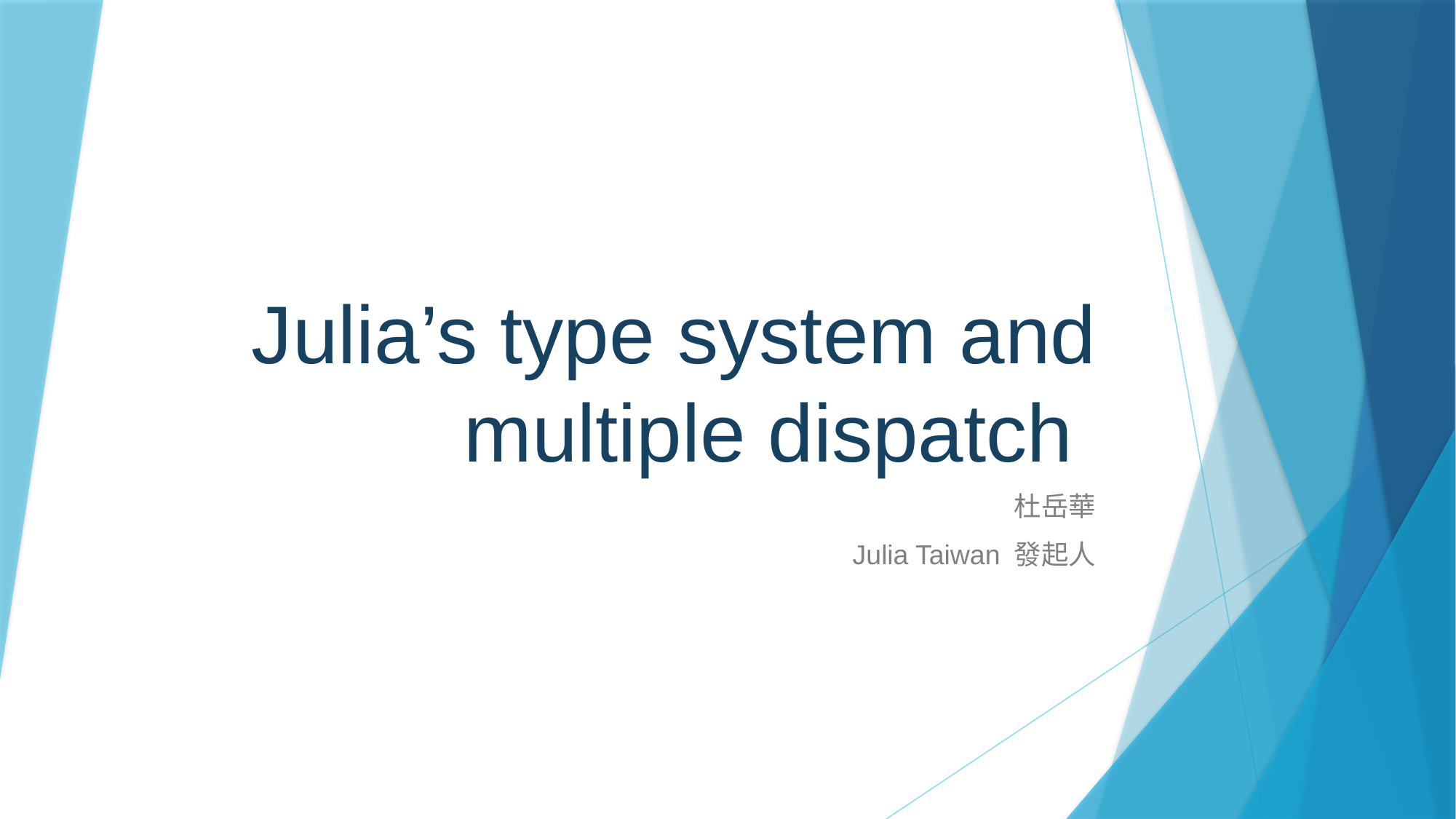

# Julia’s type system and multiple dispatch
杜岳華
Julia Taiwan 發起人